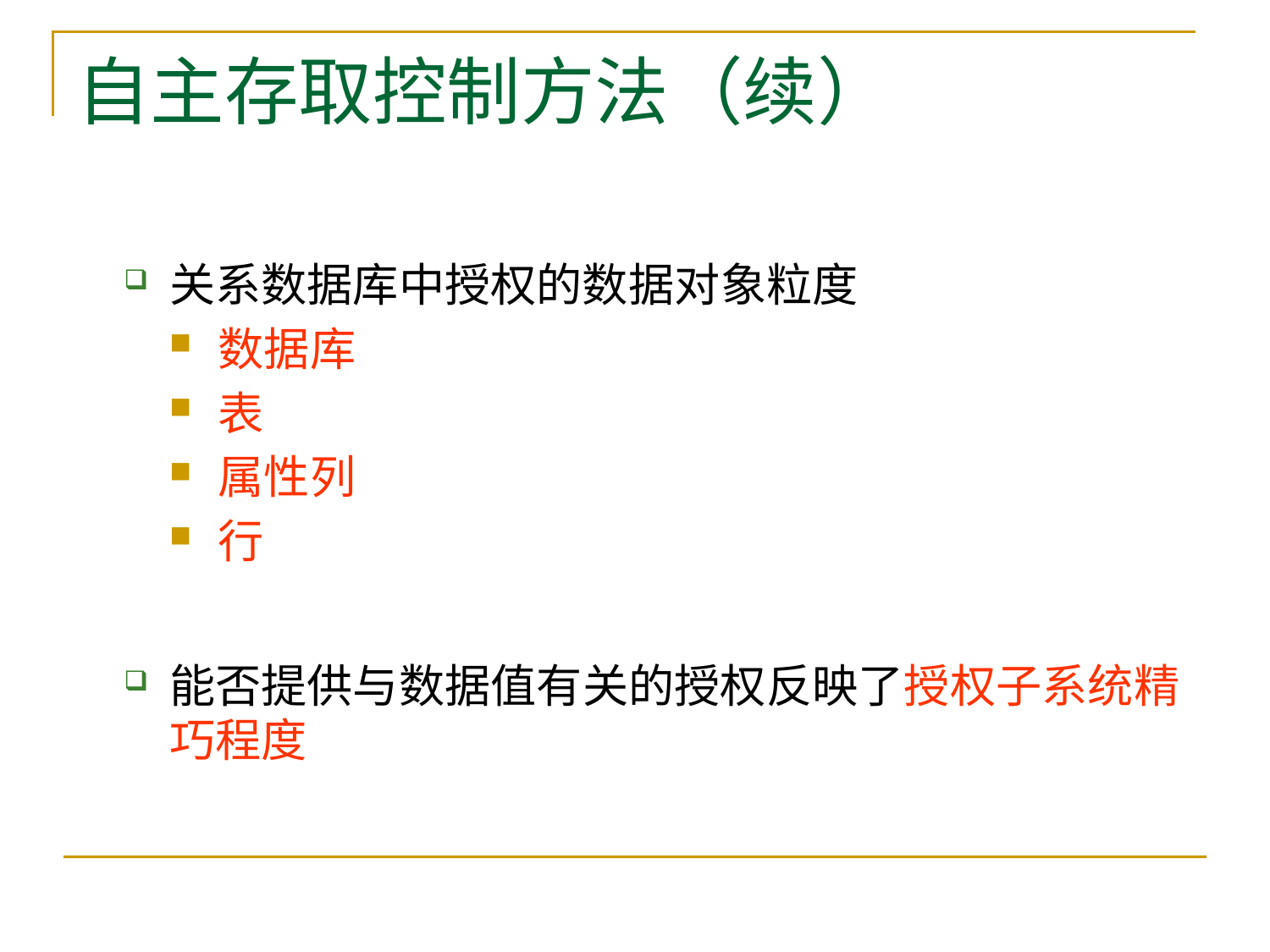

# 自主存取控制方法（续）
关系数据库中授权的数据对象粒度
数据库
表
属性列
行

能否提供与数据值有关的授权反映了授权子系统精巧程度